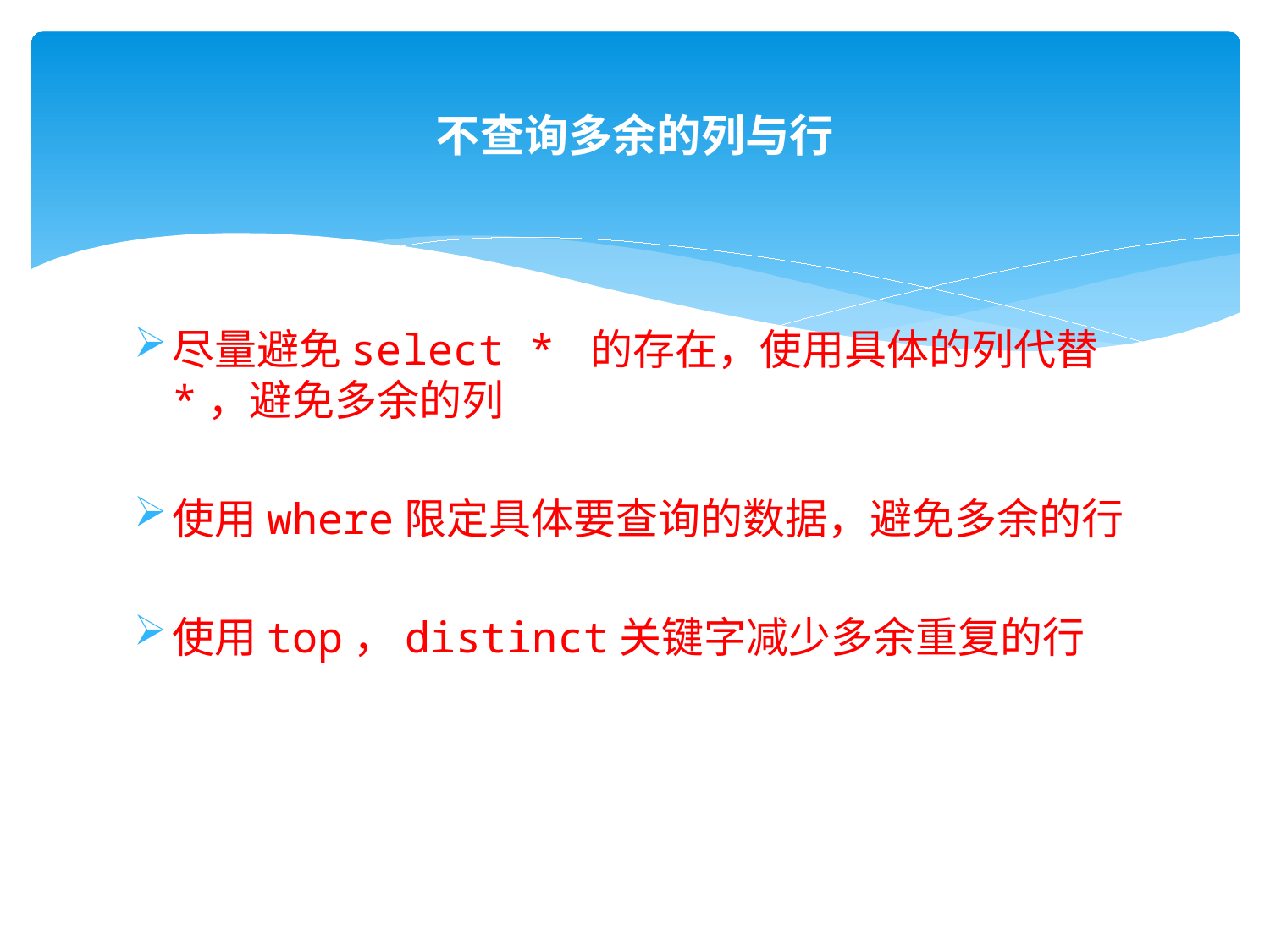

# 不查询多余的列与行
尽量避免select * 的存在，使用具体的列代替*，避免多余的列

使用where限定具体要查询的数据，避免多余的行

使用top，distinct关键字减少多余重复的行